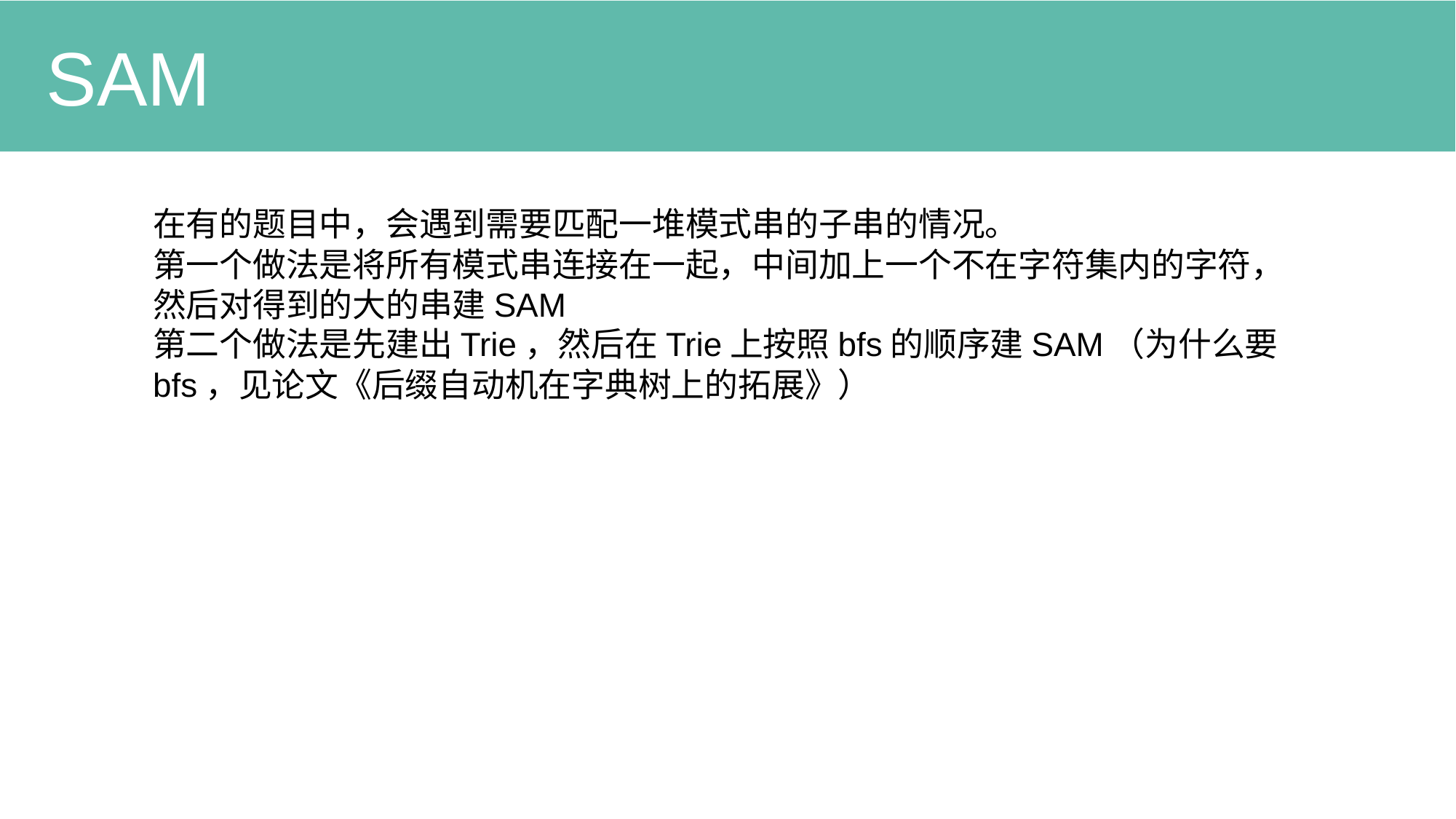

SAM
在有的题目中，会遇到需要匹配一堆模式串的子串的情况。
第一个做法是将所有模式串连接在一起，中间加上一个不在字符集内的字符，然后对得到的大的串建SAM
第二个做法是先建出Trie，然后在Trie上按照bfs的顺序建SAM（为什么要bfs，见论文《后缀自动机在字典树上的拓展》）